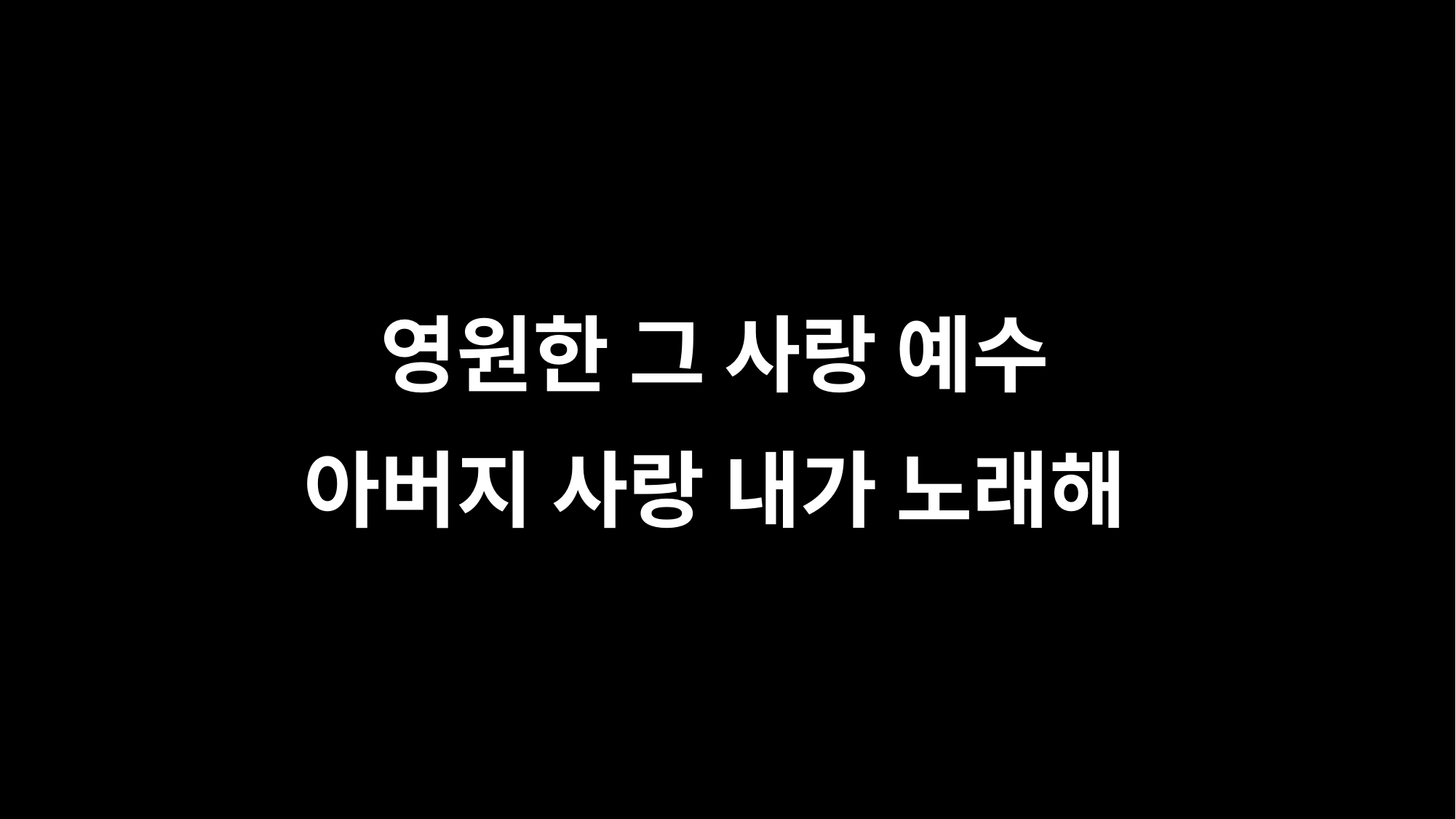

영원한 그 사랑 예수
아버지 사랑 내가 노래해